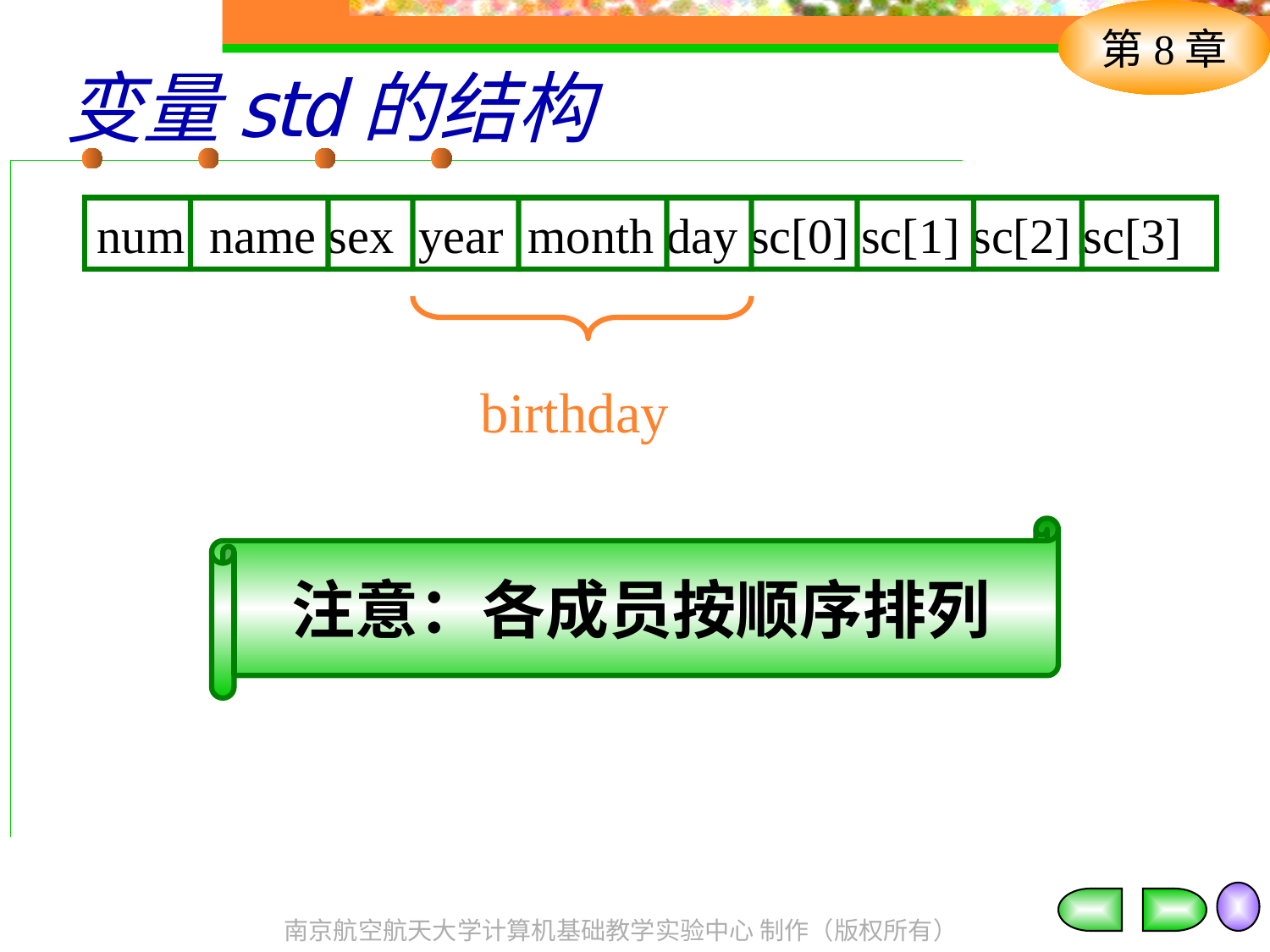

# 变量std的结构

num  name sex  year  month day sc[0] sc[1] sc[2] sc[3]

birthday
注意：各成员按顺序排列